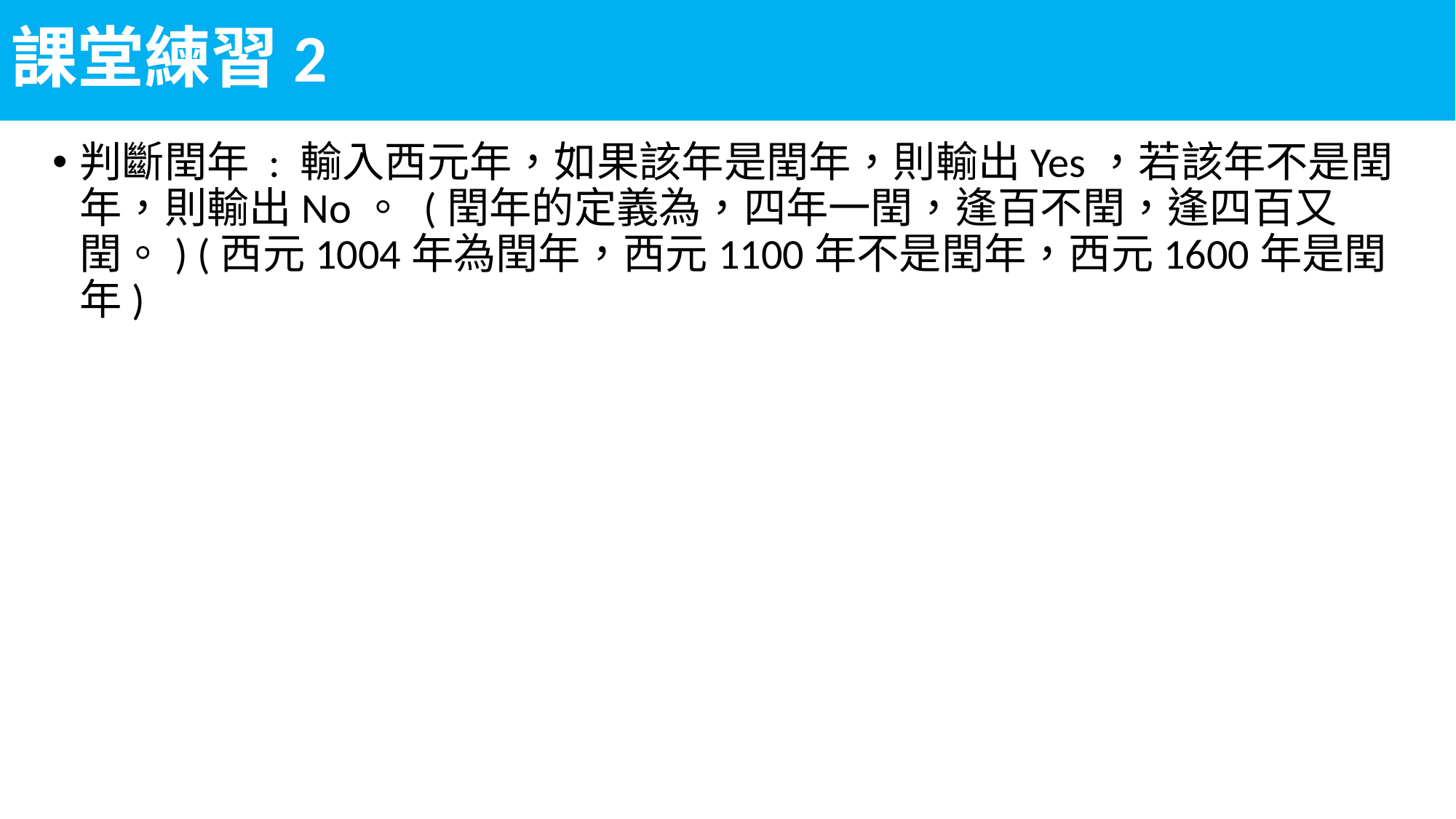

# 課堂練習2
判斷閏年 : 輸入西元年，如果該年是閏年，則輸出Yes，若該年不是閏年，則輸出No。 (閏年的定義為，四年一閏，逢百不閏，逢四百又閏。) (西元1004年為閏年，西元1100年不是閏年，西元1600年是閏年)